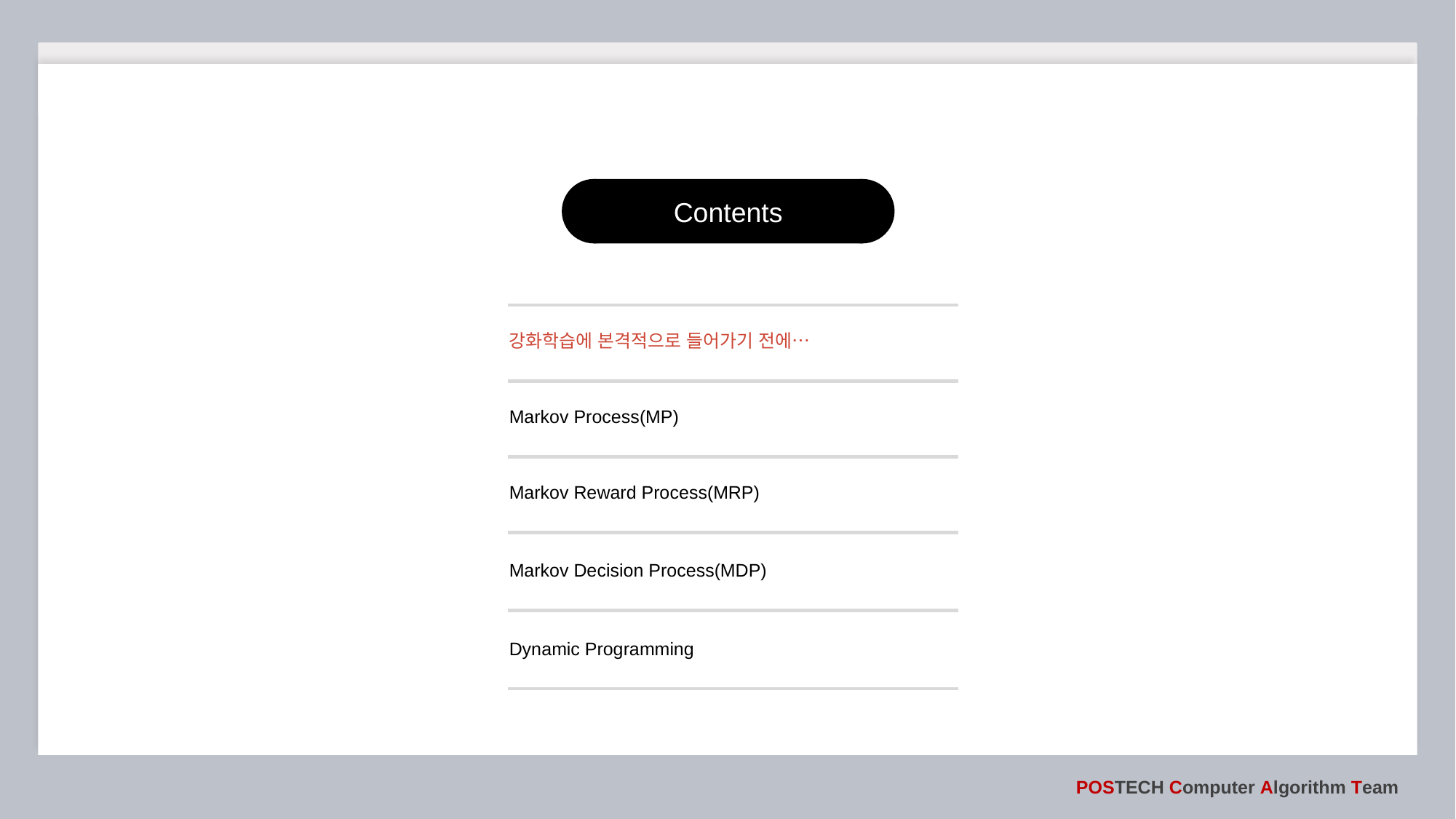

강화학습에 본격적으로 들어가기 전에…

Markov Process(MP)

Markov Reward Process(MRP)

Markov Decision Process(MDP)

Dynamic Programming